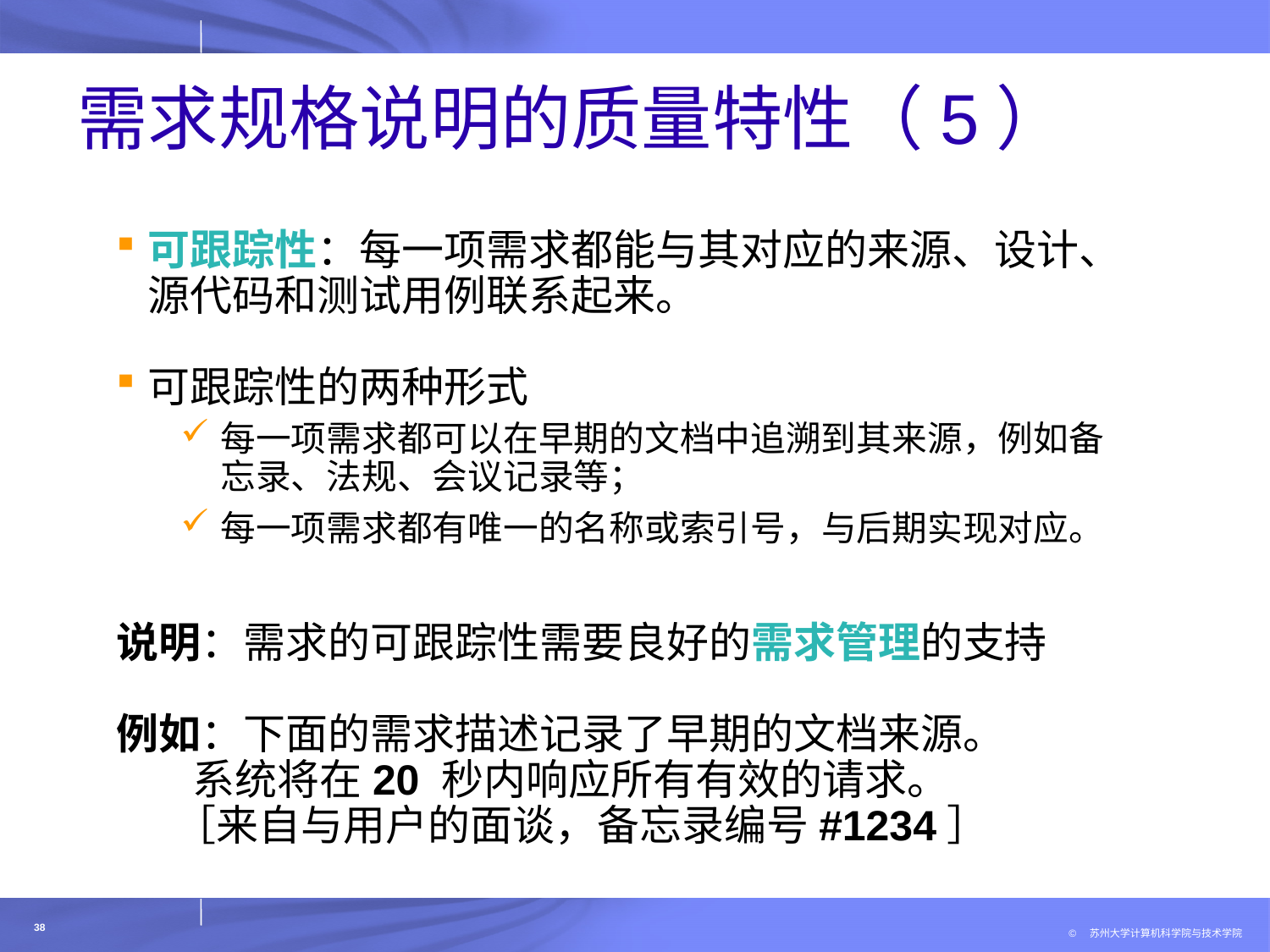

# 需求规格说明的质量特性（5）
可跟踪性：每一项需求都能与其对应的来源、设计、源代码和测试用例联系起来。

可跟踪性的两种形式
每一项需求都可以在早期的文档中追溯到其来源，例如备忘录、法规、会议记录等；
每一项需求都有唯一的名称或索引号，与后期实现对应。

说明：需求的可跟踪性需要良好的需求管理的支持

例如：下面的需求描述记录了早期的文档来源。
       系统将在20 秒内响应所有有效的请求。
     ［来自与用户的面谈，备忘录编号#1234］

38